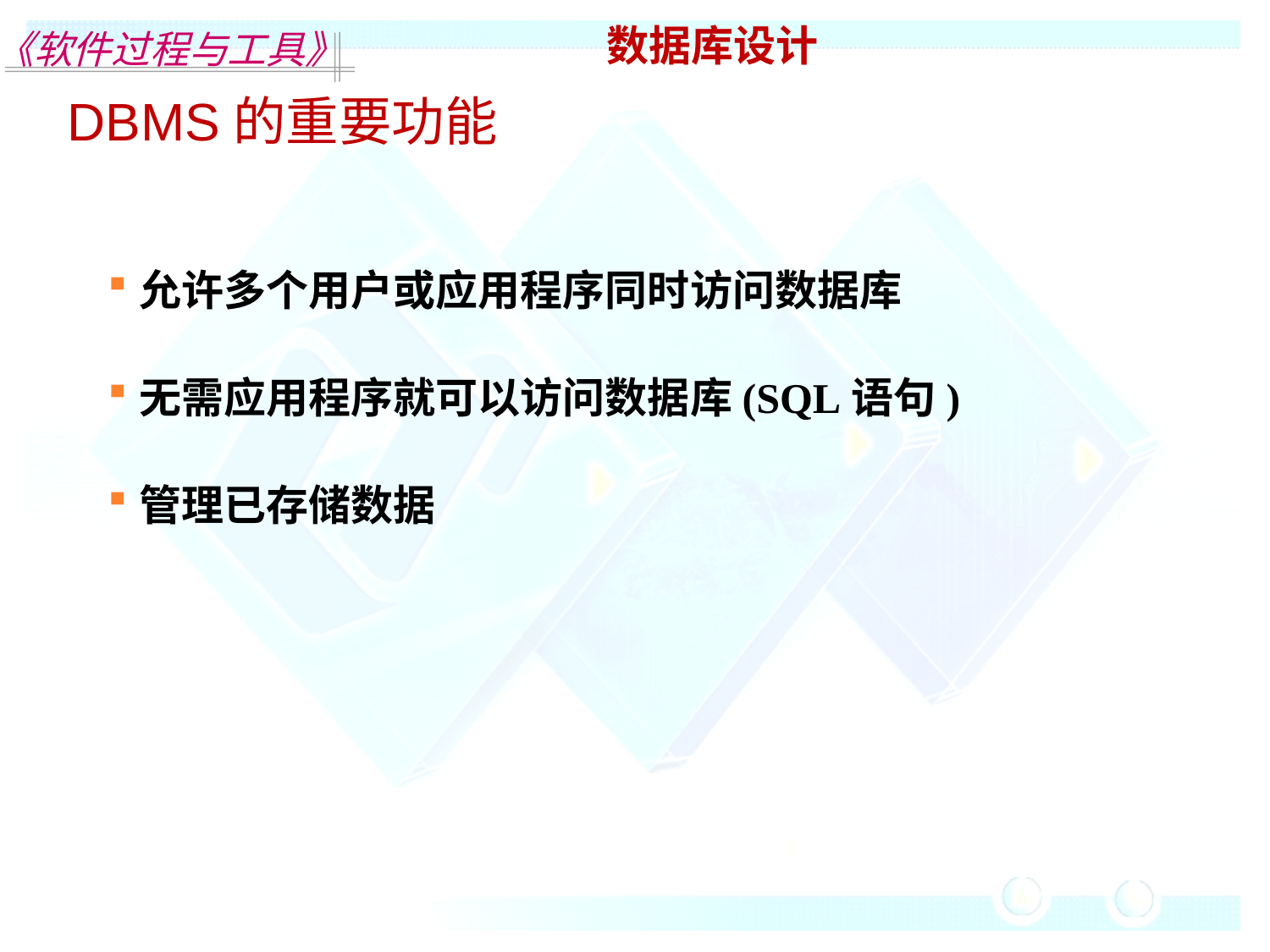

数据库设计
DBMS的重要功能
允许多个用户或应用程序同时访问数据库
无需应用程序就可以访问数据库(SQL语句)
管理已存储数据